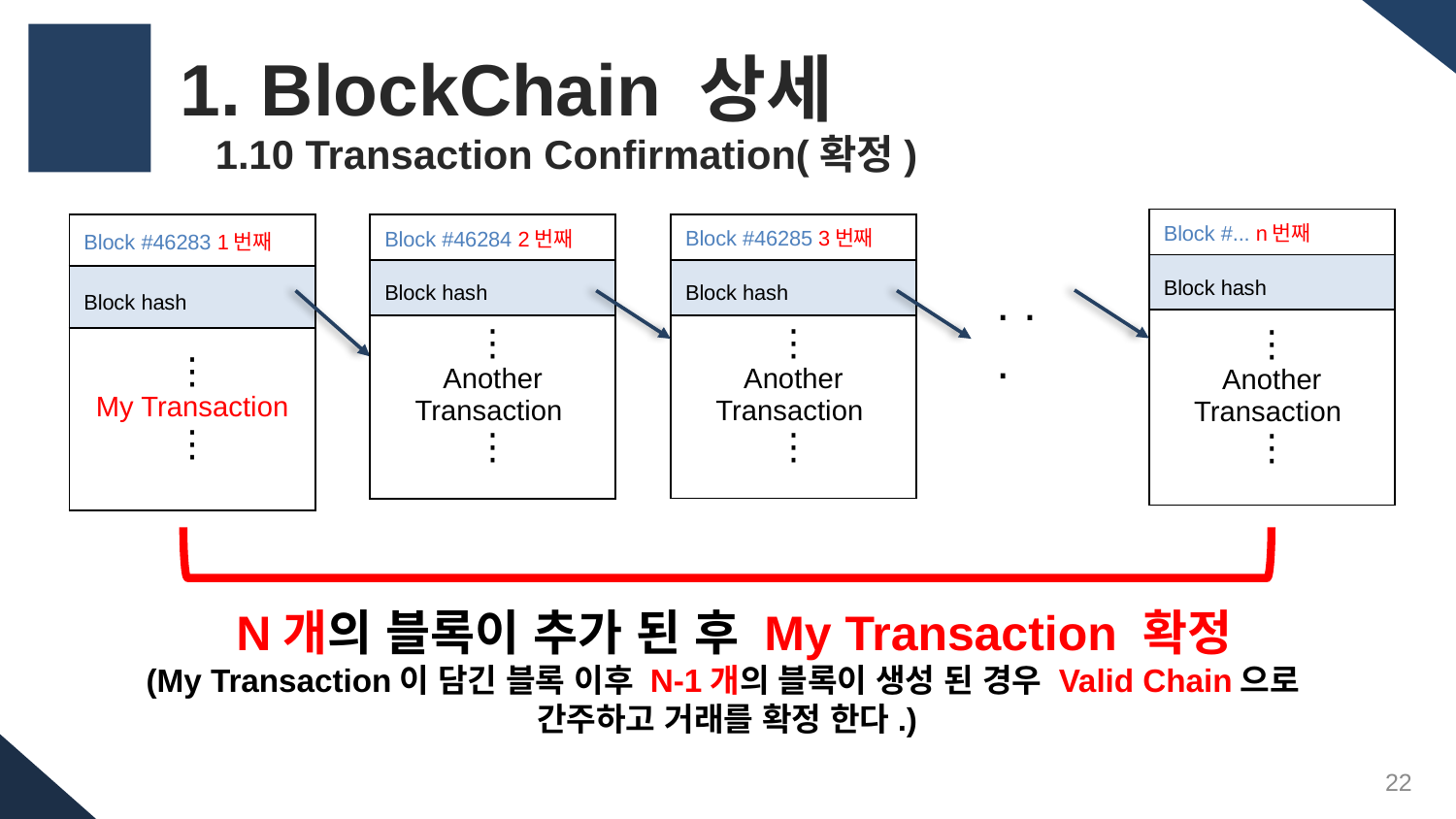

1. BlockChain 상세

  1.10 Transaction Confirmation(확정)
| Block #... n번째 |
| --- |
| Block hash |
| ⋮ Another Transaction ⋮ |
| Block #46283 1번째 |
| --- |
| Block hash |
| ⋮ My Transaction ⋮ |
| Block #46285 3번째 |
| --- |
| Block hash |
| ⋮ Another Transaction ⋮ |
| Block #46284 2번째 |
| --- |
| Block hash |
| ⋮ Another Transaction ⋮ |
. . .
 N개의 블록이 추가 된 후 My Transaction 확정
(My Transaction이 담긴 블록 이후 N-1개의 블록이 생성 된 경우 Valid Chain으로
간주하고 거래를 확정 한다.)

22